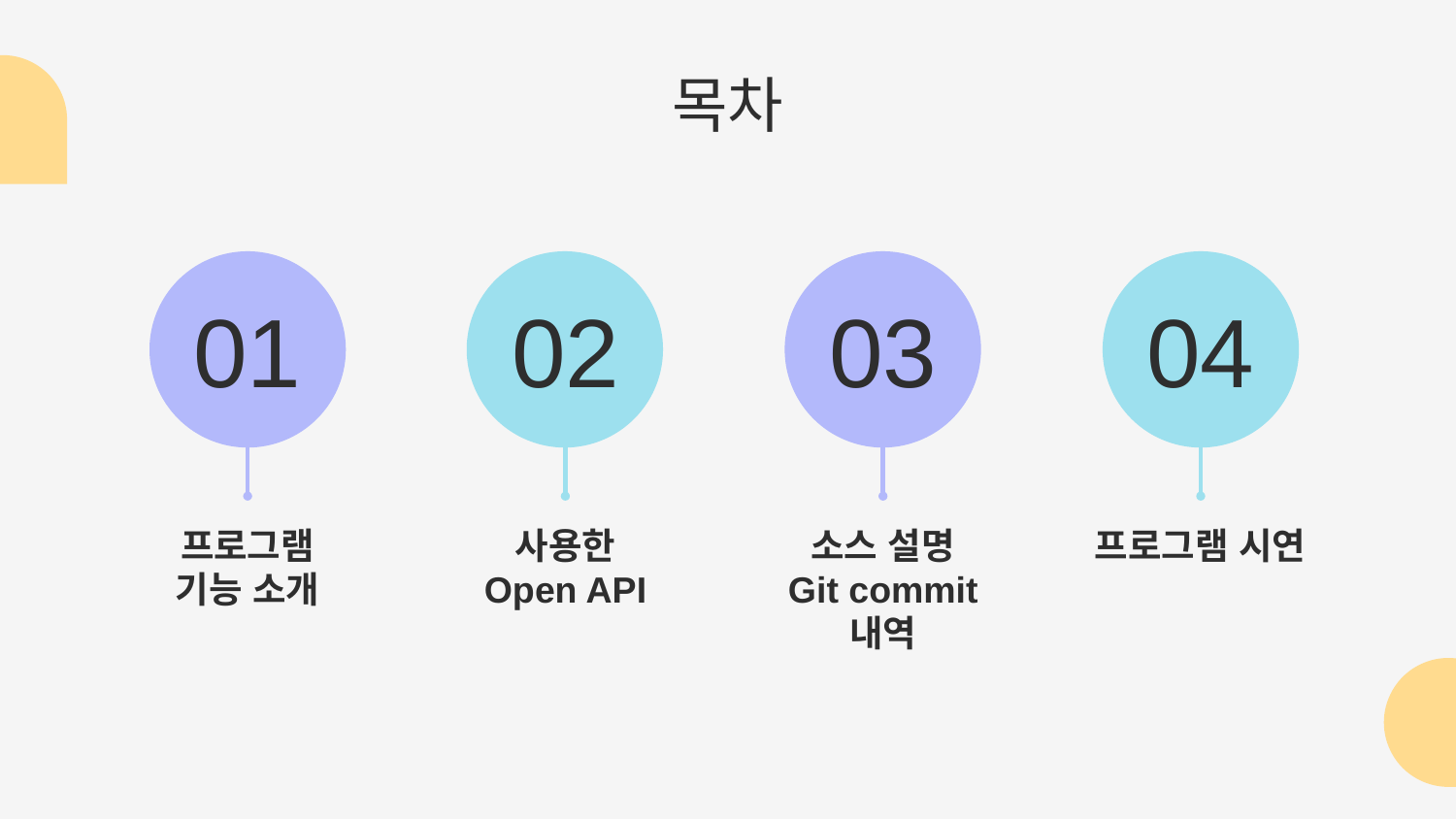

목차

01
02
03
04
프로그램
기능 소개
# 사용한 Open API
소스 설명
Git commit 내역
프로그램 시연